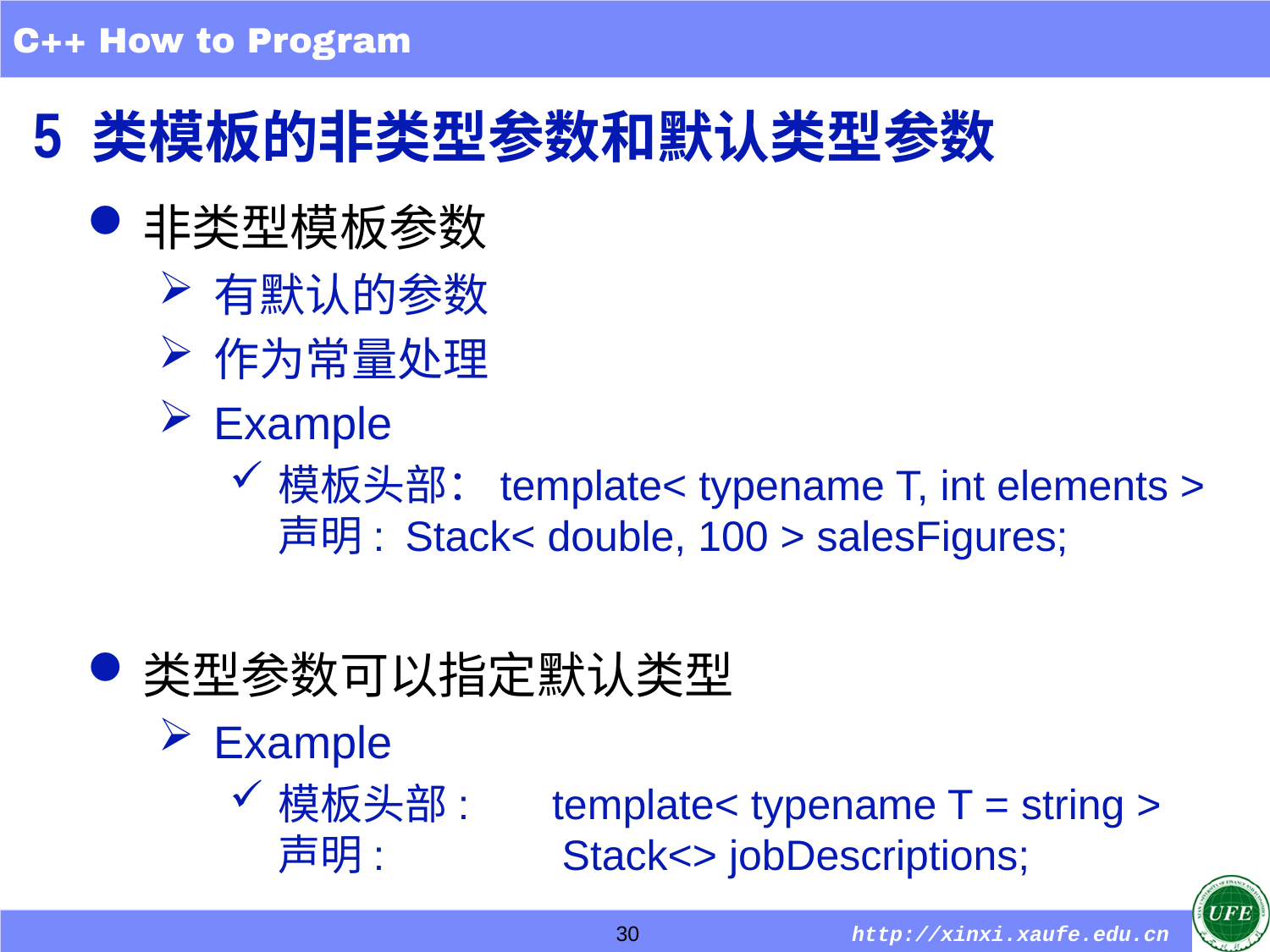

5 类模板的非类型参数和默认类型参数
非类型模板参数
有默认的参数
作为常量处理
Example
模板头部：template< typename T, int elements >
声明:	Stack< double, 100 > salesFigures;

类型参数可以指定默认类型
Example
模板头部:       template< typename T = string >
声明:               Stack<> jobDescriptions;
30